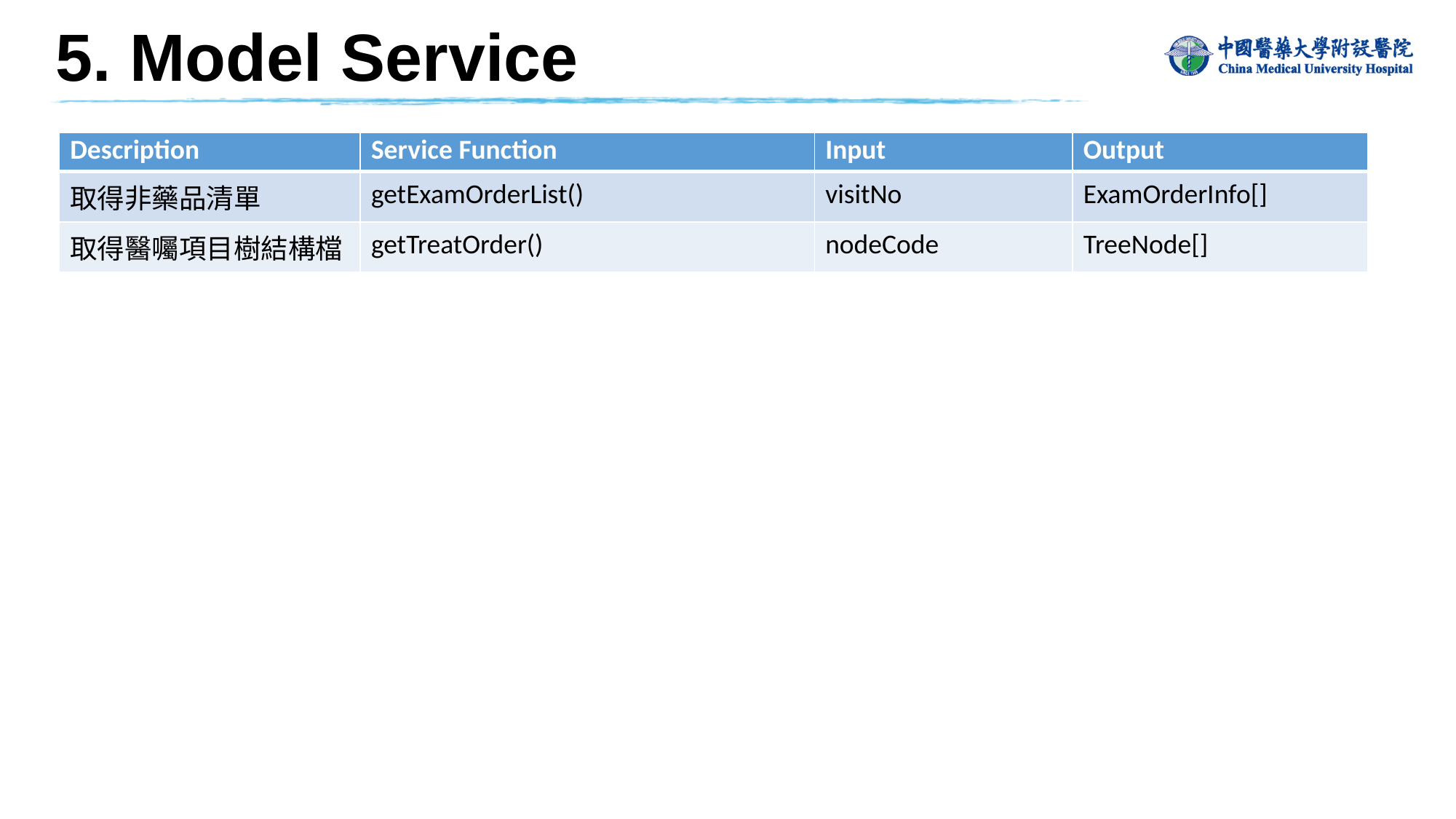

5. Model Service
| Description | Service Function | Input | Output |
| --- | --- | --- | --- |
| 取得非藥品清單 | getExamOrderList() | visitNo | ExamOrderInfo[] |
| 取得醫囑項目樹結構檔 | getTreatOrder() | nodeCode | TreeNode[] |